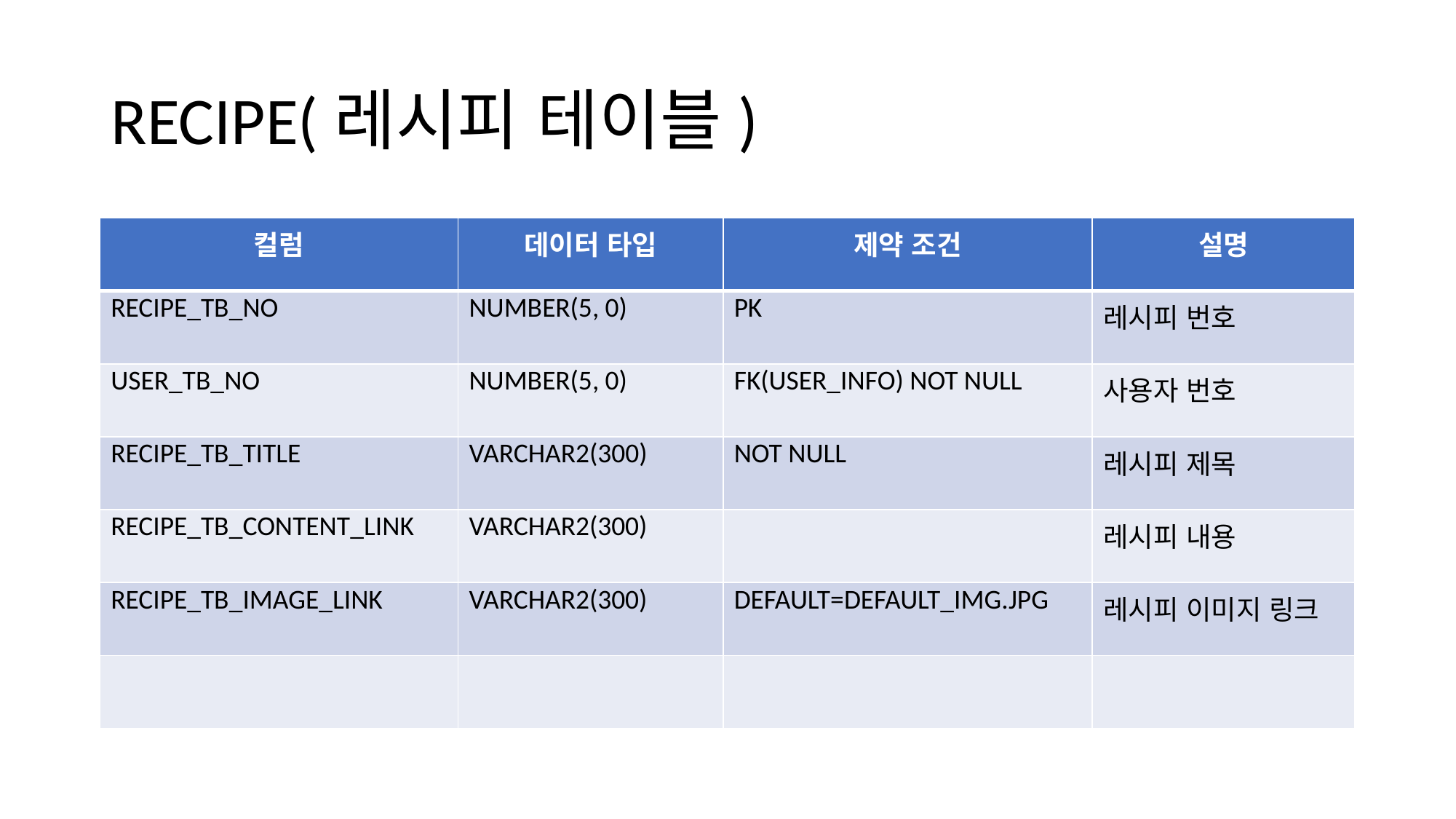

# RECIPE(레시피 테이블)
| 컬럼 | 데이터 타입 | 제약 조건 | 설명 |
| --- | --- | --- | --- |
| RECIPE\_TB\_NO | NUMBER(5, 0) | PK | 레시피 번호 |
| USER\_TB\_NO | NUMBER(5, 0) | FK(USER\_INFO) NOT NULL | 사용자 번호 |
| RECIPE\_TB\_TITLE | VARCHAR2(300) | NOT NULL | 레시피 제목 |
| RECIPE\_TB\_CONTENT\_LINK | VARCHAR2(300) |  | 레시피 내용 |
| RECIPE\_TB\_IMAGE\_LINK | VARCHAR2(300) | DEFAULT=DEFAULT\_IMG.JPG | 레시피 이미지 링크 |
|  |  |  |  |